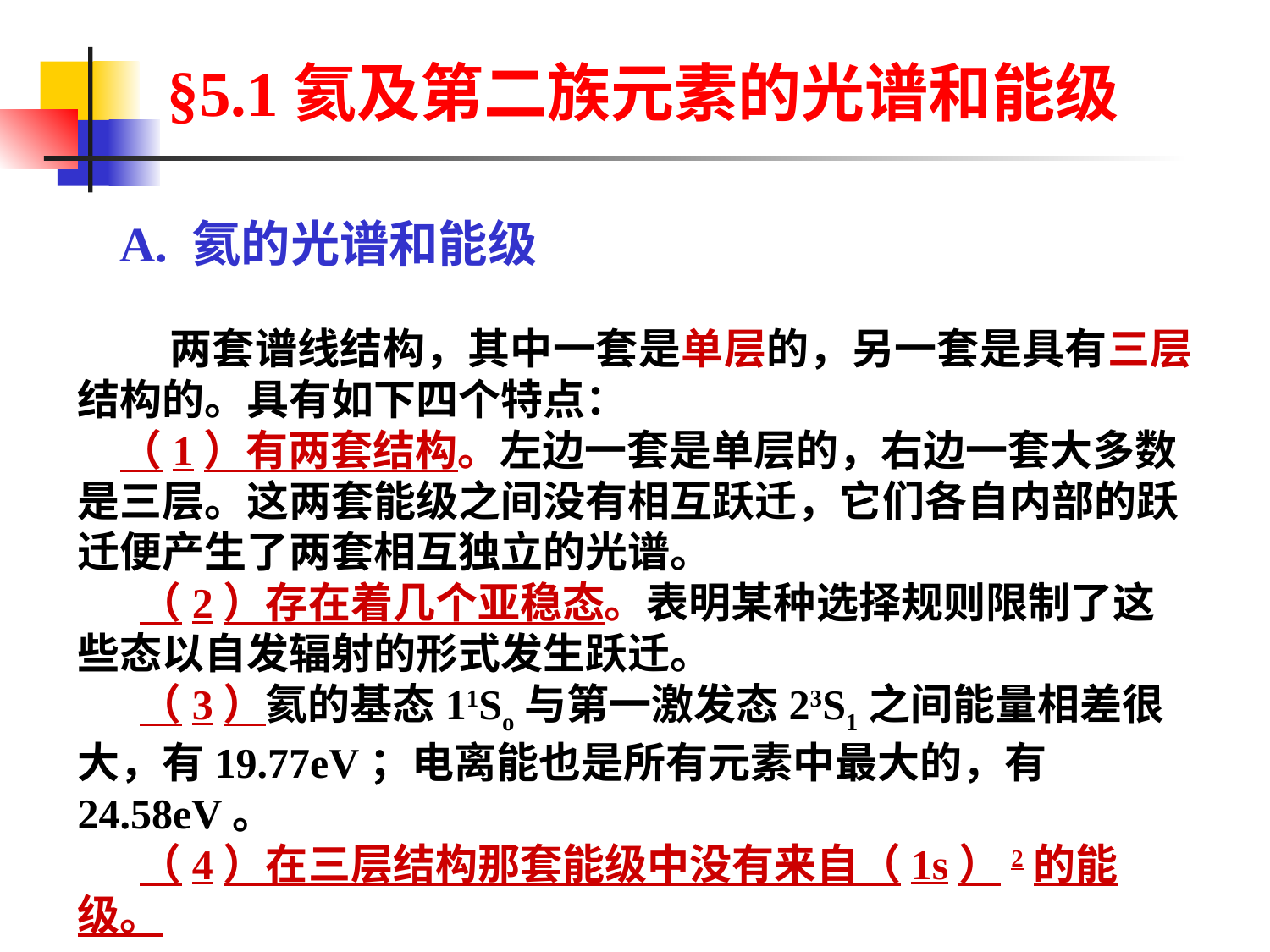

§5.1氦及第二族元素的光谱和能级
A. 氦的光谱和能级

    两套谱线结构，其中一套是单层的，另一套是具有三层结构的。具有如下四个特点：
（1）有两套结构。左边一套是单层的，右边一套大多数是三层。这两套能级之间没有相互跃迁，它们各自内部的跃迁便产生了两套相互独立的光谱。
 （2）存在着几个亚稳态。表明某种选择规则限制了这些态以自发辐射的形式发生跃迁。
 （3）氦的基态11So与第一激发态23S1之间能量相差很大，有19.77eV；电离能也是所有元素中最大的，有24.58eV。
 （4）在三层结构那套能级中没有来自（1s）2的能级。